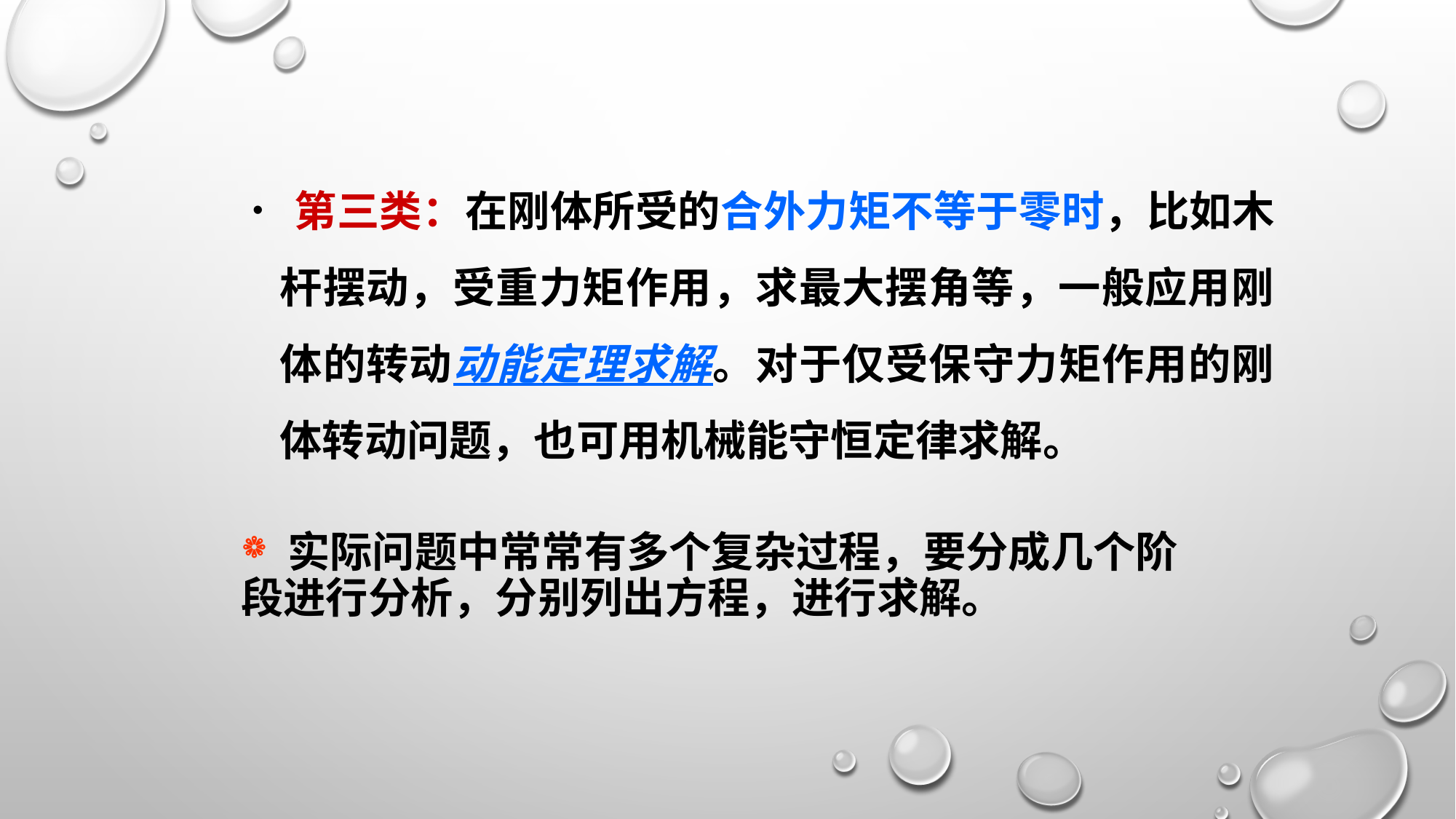

第三类：在刚体所受的合外力矩不等于零时，比如木杆摆动，受重力矩作用，求最大摆角等，一般应用刚体的转动动能定理求解。对于仅受保守力矩作用的刚体转动问题，也可用机械能守恒定律求解。
 实际问题中常常有多个复杂过程，要分成几个阶段进行分析，分别列出方程，进行求解。